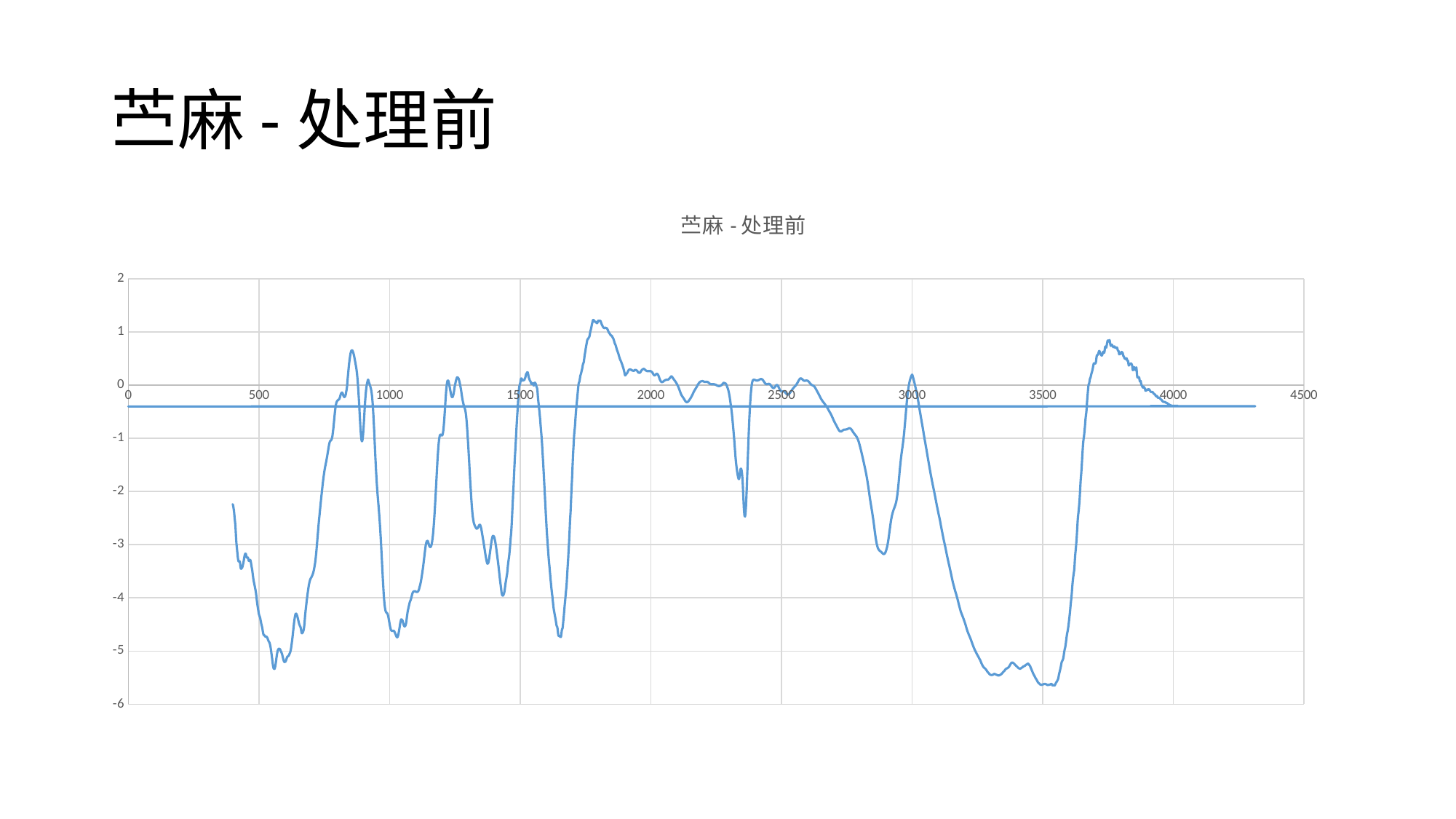

# 苎麻-处理前

### Chart: 苎麻-处理前

| Category |  |
|---|---|